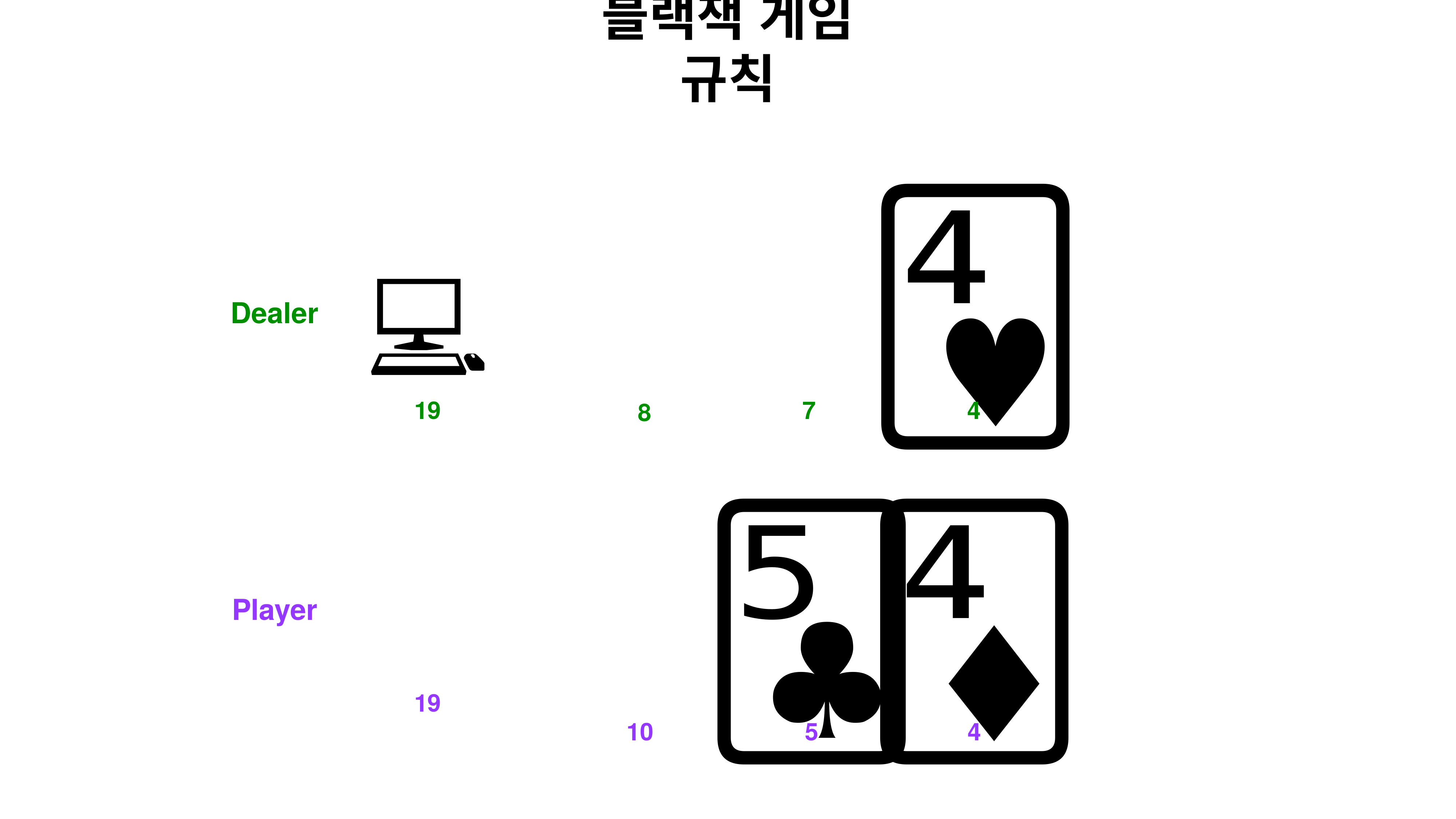

블랙잭 게임 규칙
🂸
🂧
🂴
💻
Dealer
19
7
4
8
🃕
🃄
🃋
🧸
Player
19
10
5
4